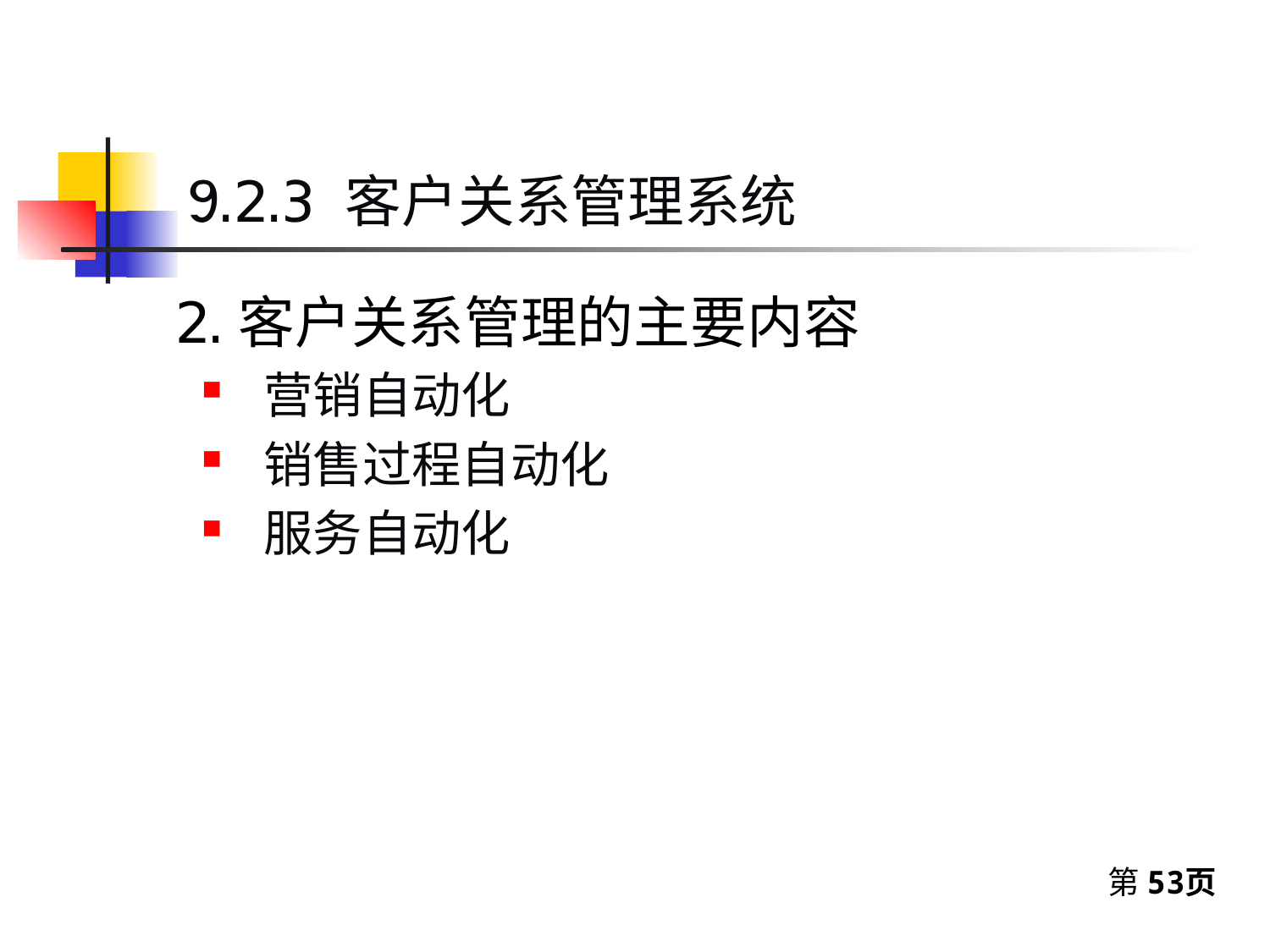

9.2.3 客户关系管理系统
2.客户关系管理的主要内容
营销自动化
销售过程自动化
服务自动化